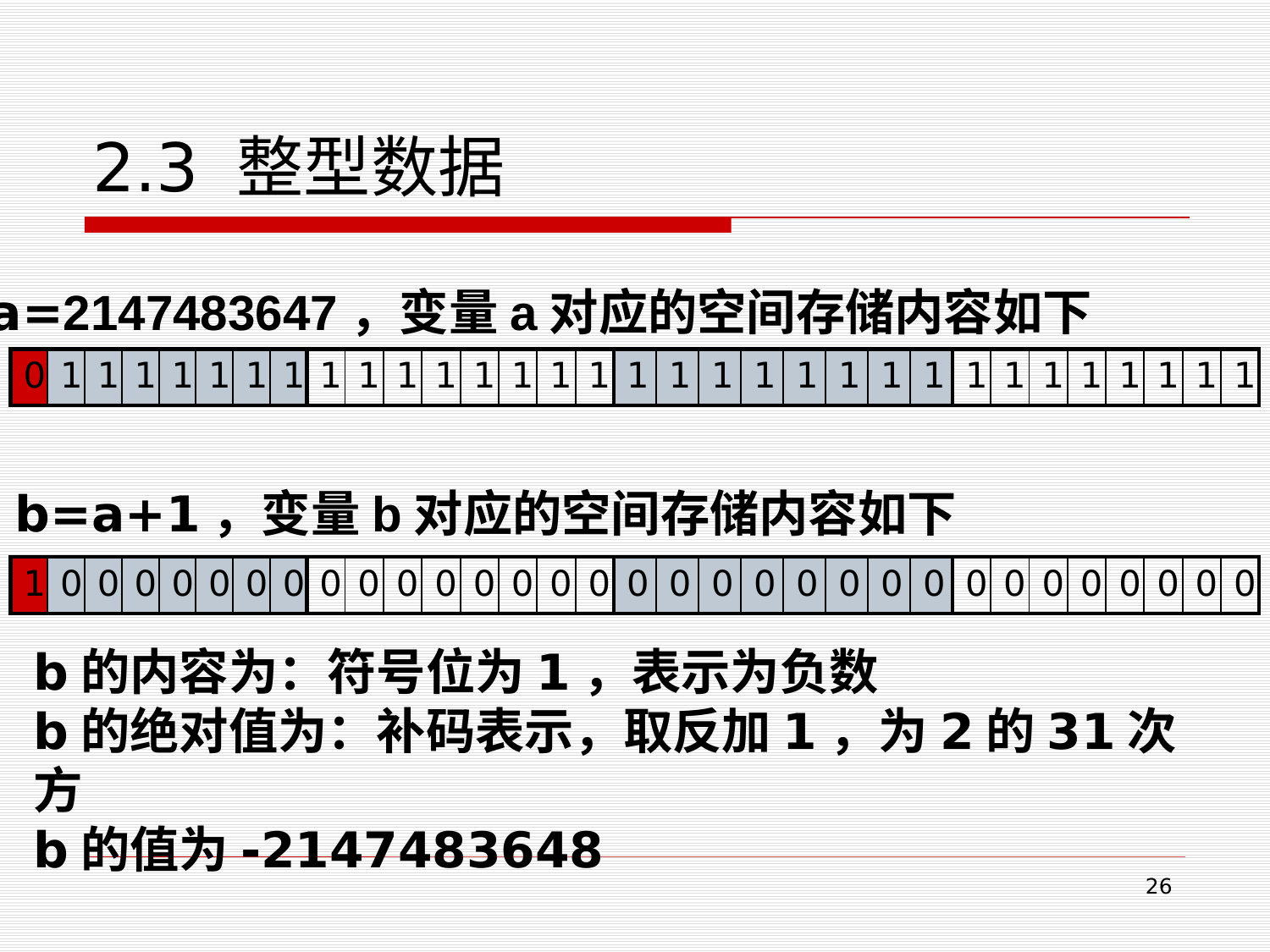

# 2.3 整型数据
a=2147483647，变量a对应的空间存储内容如下
| 0 | 1 | 1 | 1 | 1 | 1 | 1 | 1 |
| --- | --- | --- | --- | --- | --- | --- | --- |
| 1 | 1 | 1 | 1 | 1 | 1 | 1 | 1 |
| --- | --- | --- | --- | --- | --- | --- | --- |
| 1 | 1 | 1 | 1 | 1 | 1 | 1 | 1 |
| --- | --- | --- | --- | --- | --- | --- | --- |
| 1 | 1 | 1 | 1 | 1 | 1 | 1 | 1 |
| --- | --- | --- | --- | --- | --- | --- | --- |
b=a+1，变量b对应的空间存储内容如下
| 1 | 0 | 0 | 0 | 0 | 0 | 0 | 0 |
| --- | --- | --- | --- | --- | --- | --- | --- |
| 0 | 0 | 0 | 0 | 0 | 0 | 0 | 0 |
| --- | --- | --- | --- | --- | --- | --- | --- |
| 0 | 0 | 0 | 0 | 0 | 0 | 0 | 0 |
| --- | --- | --- | --- | --- | --- | --- | --- |
| 0 | 0 | 0 | 0 | 0 | 0 | 0 | 0 |
| --- | --- | --- | --- | --- | --- | --- | --- |
b的内容为：符号位为1，表示为负数
b的绝对值为：补码表示，取反加1，为2的31次方
b的值为-2147483648
26